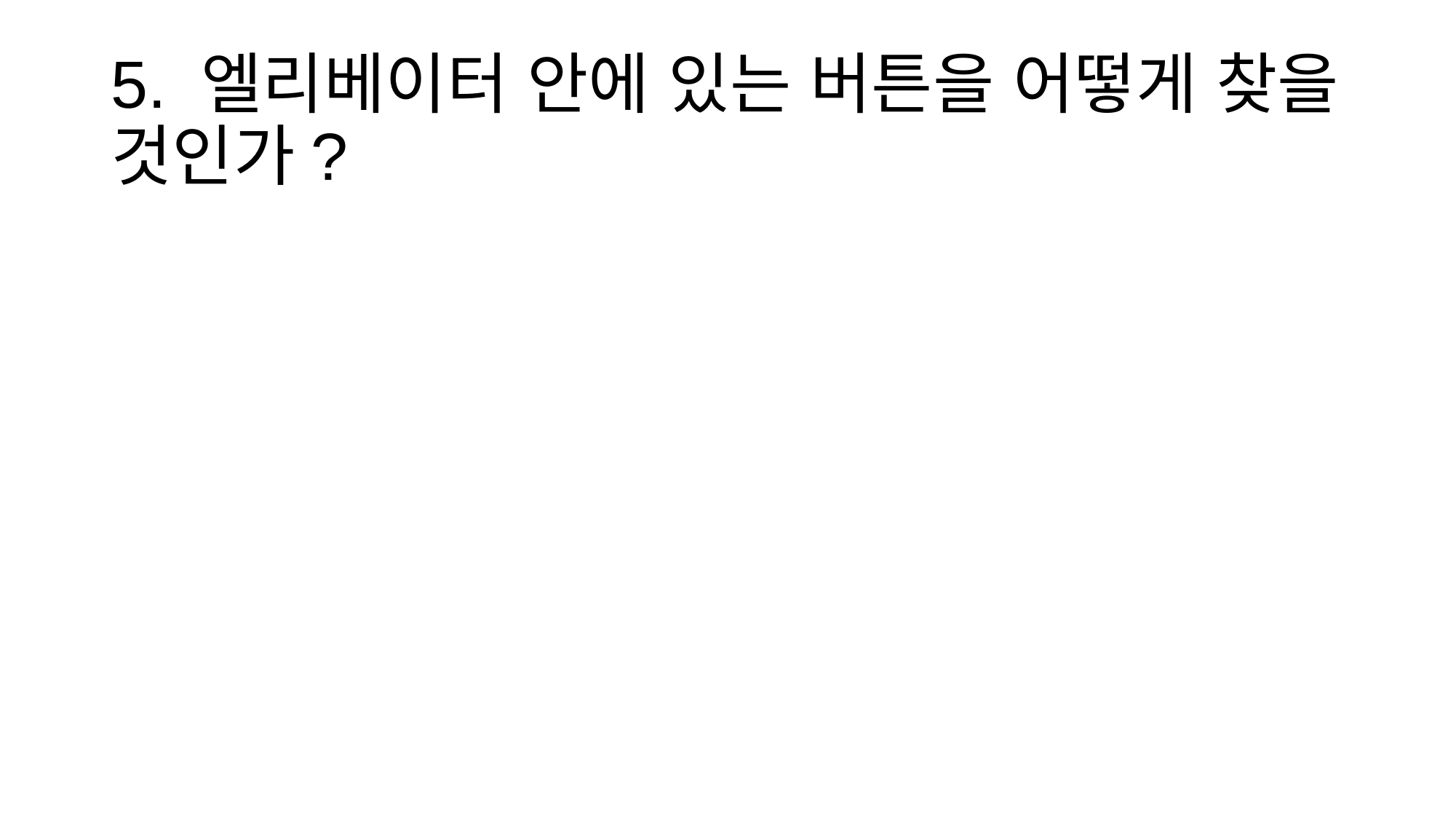

# 5. 엘리베이터 안에 있는 버튼을 어떻게 찾을 것인가?